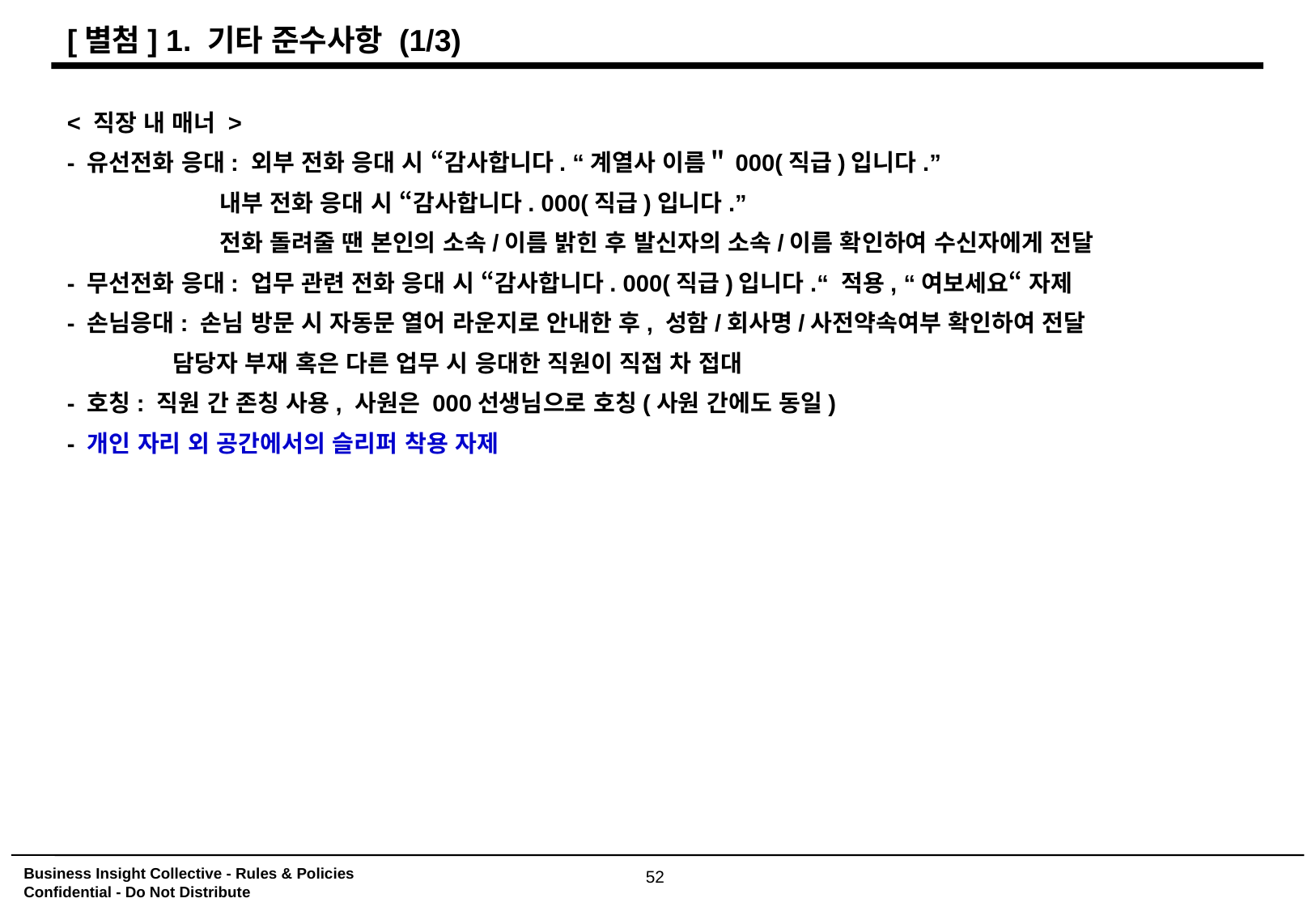

[별첨] 1. 기타 준수사항 (1/3)
< 직장 내 매너 >
- 유선전화 응대: 외부 전화 응대 시 “감사합니다. “계열사 이름＂000(직급)입니다.”
                      내부 전화 응대 시 “감사합니다. 000(직급)입니다.”
                      전화 돌려줄 땐 본인의 소속/이름 밝힌 후 발신자의 소속/이름 확인하여 수신자에게 전달
- 무선전화 응대: 업무 관련 전화 응대 시 “감사합니다. 000(직급)입니다.“ 적용, “여보세요“ 자제
- 손님응대: 손님 방문 시 자동문 열어 라운지로 안내한 후, 성함/회사명/사전약속여부 확인하여 전달
               담당자 부재 혹은 다른 업무 시 응대한 직원이 직접 차 접대
- 호칭: 직원 간 존칭 사용, 사원은 000선생님으로 호칭(사원 간에도 동일)
- 개인 자리 외 공간에서의 슬리퍼 착용 자제